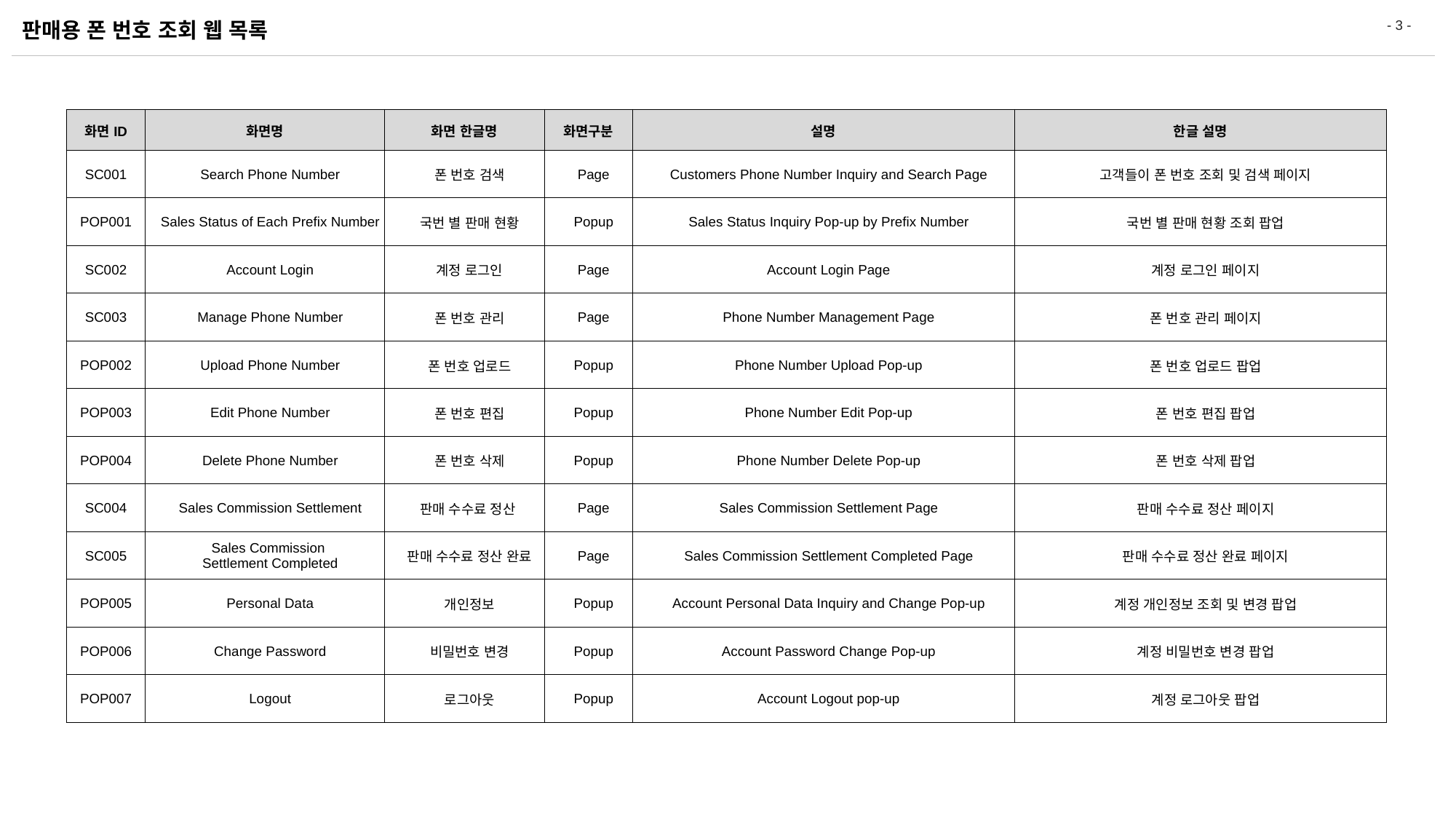

# 판매용 폰 번호 조회 웹 목록
| 화면ID | 화면명 | 화면 한글명 | 화면구분 | 설명 | 한글 설명 |
| --- | --- | --- | --- | --- | --- |
| SC001 | Search Phone Number | 폰 번호 검색 | Page | Customers Phone Number Inquiry and Search Page | 고객들이 폰 번호 조회 및 검색 페이지 |
| POP001 | Sales Status of Each Prefix Number | 국번 별 판매 현황 | Popup | Sales Status Inquiry Pop-up by Prefix Number | 국번 별 판매 현황 조회 팝업 |
| SC002 | Account Login | 계정 로그인 | Page | Account Login Page | 계정 로그인 페이지 |
| SC003 | Manage Phone Number | 폰 번호 관리 | Page | Phone Number Management Page | 폰 번호 관리 페이지 |
| POP002 | Upload Phone Number | 폰 번호 업로드 | Popup | Phone Number Upload Pop-up | 폰 번호 업로드 팝업 |
| POP003 | Edit Phone Number | 폰 번호 편집 | Popup | Phone Number Edit Pop-up | 폰 번호 편집 팝업 |
| POP004 | Delete Phone Number | 폰 번호 삭제 | Popup | Phone Number Delete Pop-up | 폰 번호 삭제 팝업 |
| SC004 | Sales Commission Settlement | 판매 수수료 정산 | Page | Sales Commission Settlement Page | 판매 수수료 정산 페이지 |
| SC005 | Sales Commission Settlement Completed | 판매 수수료 정산 완료 | Page | Sales Commission Settlement Completed Page | 판매 수수료 정산 완료 페이지 |
| POP005 | Personal Data | 개인정보 | Popup | Account Personal Data Inquiry and Change Pop-up | 계정 개인정보 조회 및 변경 팝업 |
| POP006 | Change Password | 비밀번호 변경 | Popup | Account Password Change Pop-up | 계정 비밀번호 변경 팝업 |
| POP007 | Logout | 로그아웃 | Popup | Account Logout pop-up | 계정 로그아웃 팝업 |